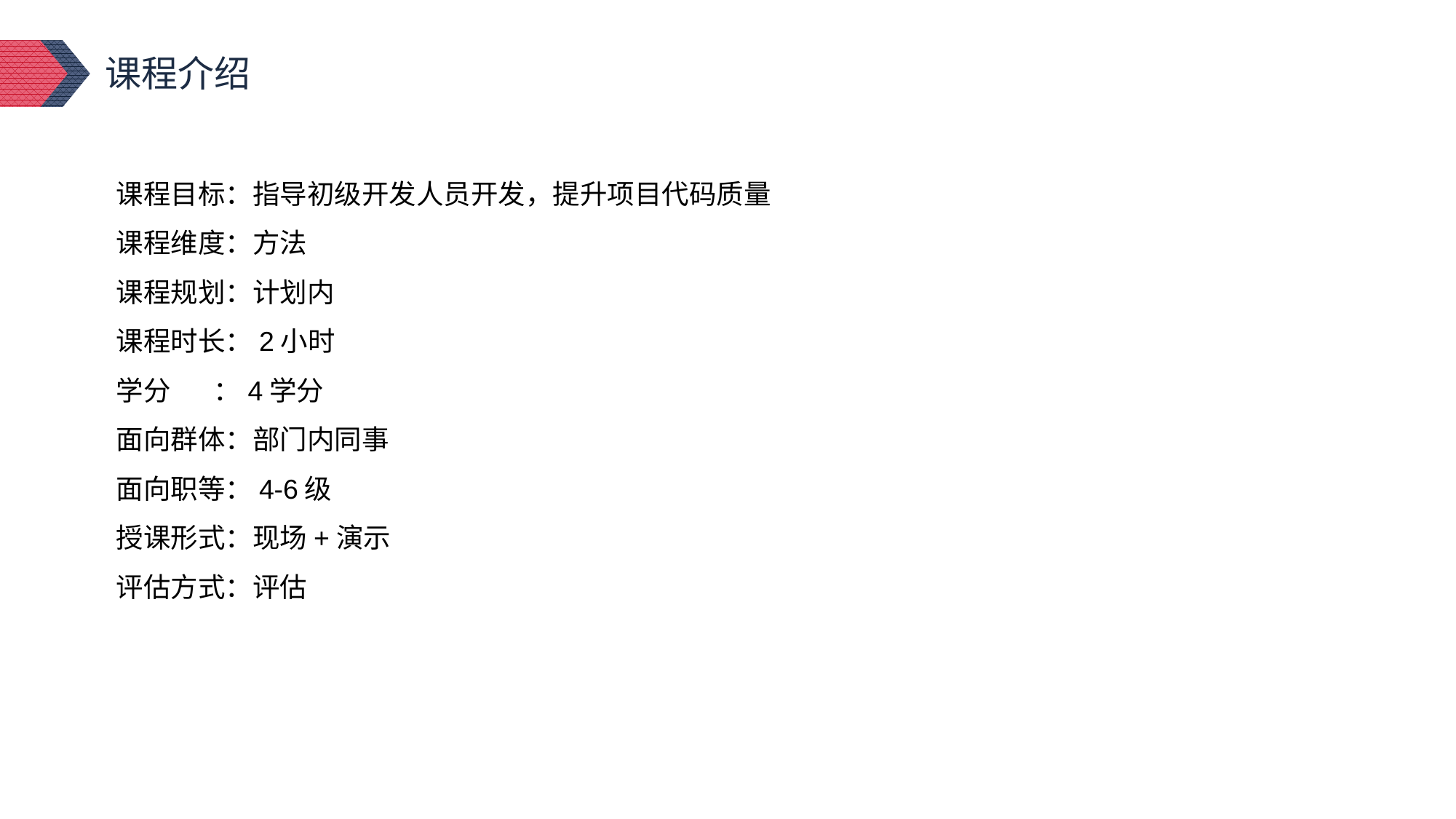

课程介绍
课程目标：指导初级开发人员开发，提升项目代码质量
课程维度：方法
课程规划：计划内
课程时长：2小时
学分       ：4学分
面向群体：部门内同事
面向职等：4-6级
授课形式：现场+演示
评估方式：评估